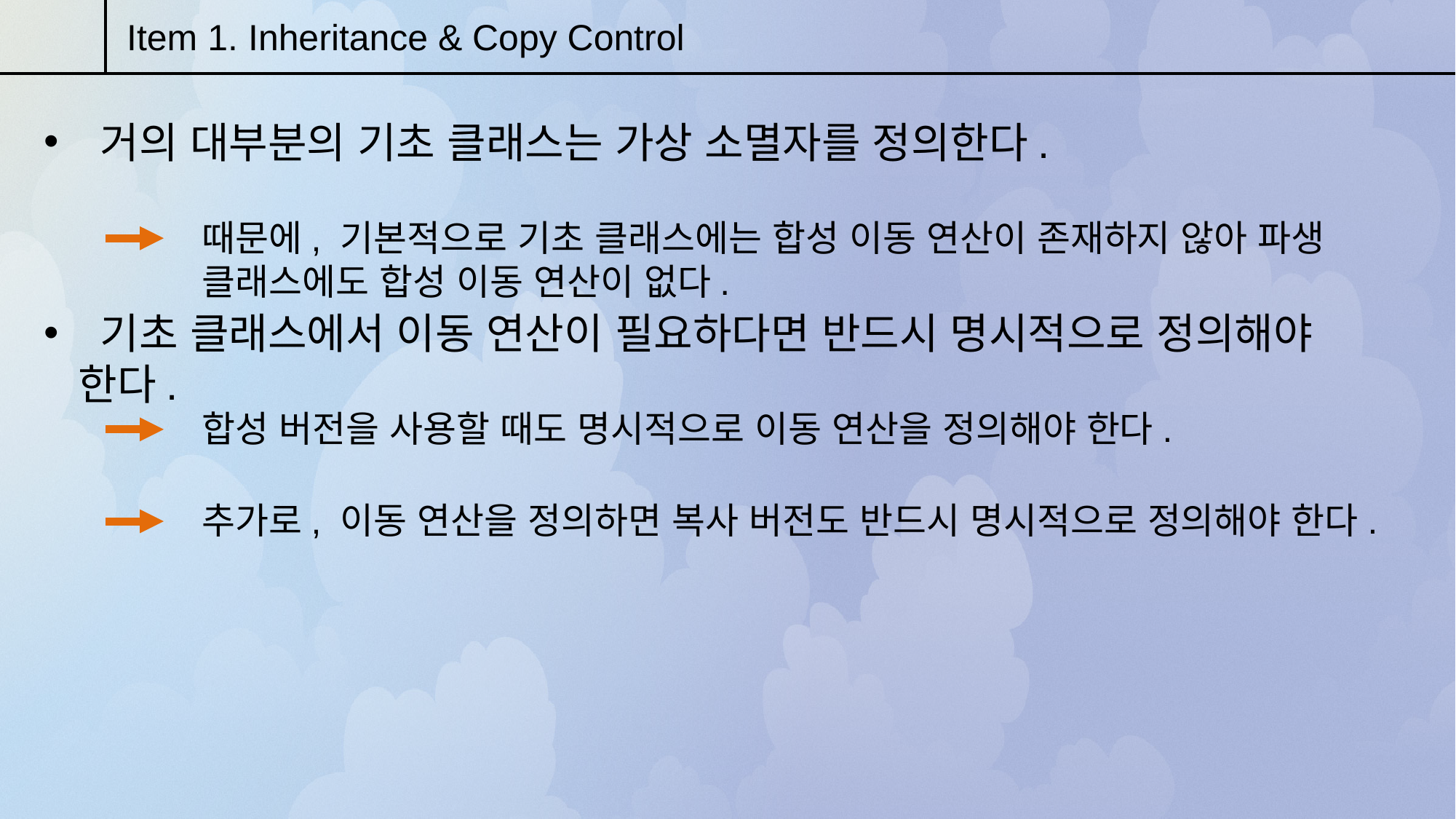

Item 1. Inheritance & Copy Control
 거의 대부분의 기초 클래스는 가상 소멸자를 정의한다.
때문에, 기본적으로 기초 클래스에는 합성 이동 연산이 존재하지 않아 파생 클래스에도 합성 이동 연산이 없다.
 기초 클래스에서 이동 연산이 필요하다면 반드시 명시적으로 정의해야 한다.
합성 버전을 사용할 때도 명시적으로 이동 연산을 정의해야 한다.
추가로, 이동 연산을 정의하면 복사 버전도 반드시 명시적으로 정의해야 한다.